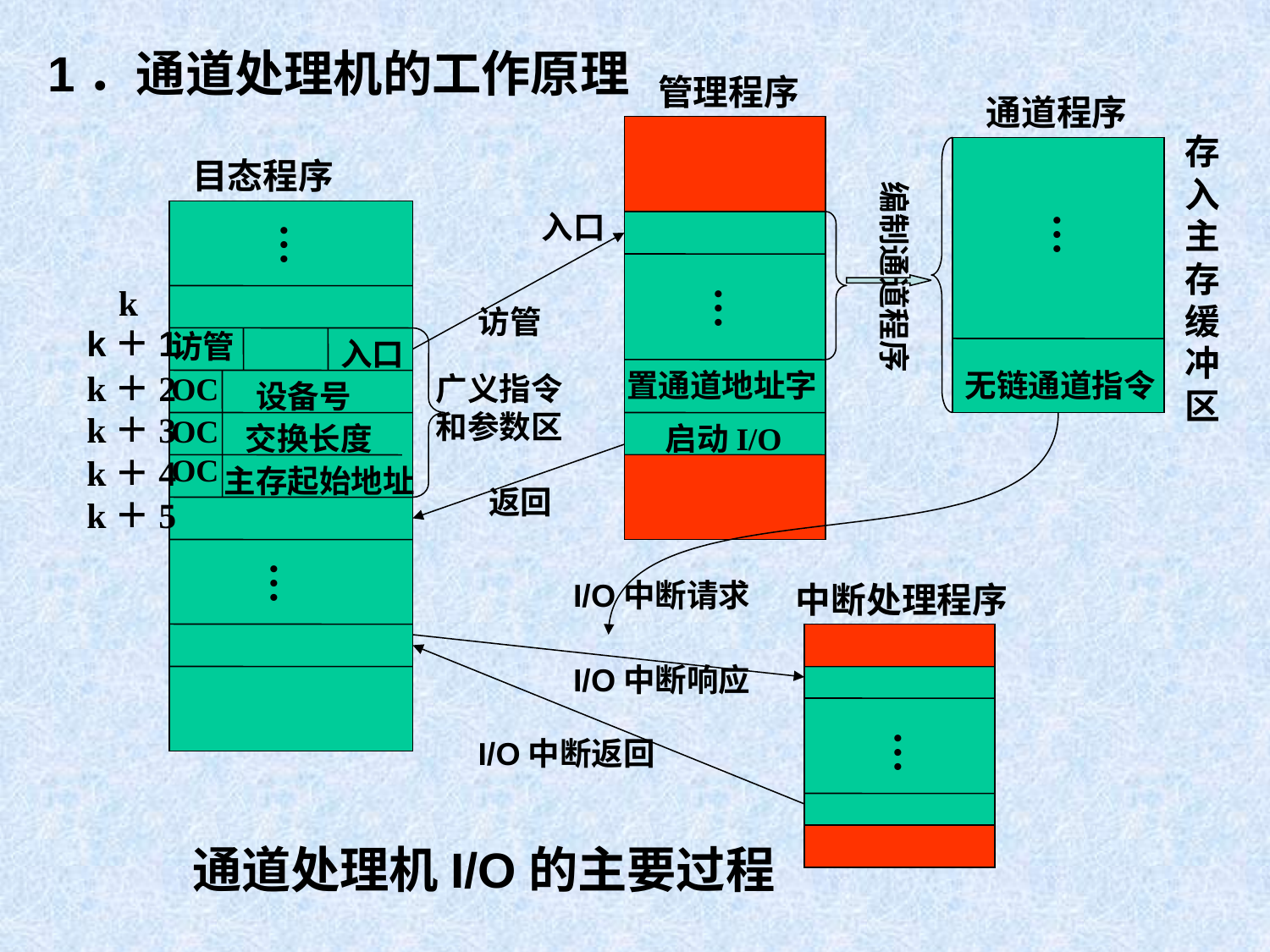

1．通道处理机的工作原理
管理程序
通道程序

存
入
主
存
缓
冲
区

目态程序
编制通道程序

入口
…
…

k
…

访管
k＋1
访管

入口

k＋2
置通道地址字

无链通道指令
OC
广义指令
和参数区

设备号
k＋3
OC

交换长度

启动I/O
k＋4
OC

主存起始地址

返回
k＋5

…
I/O中断请求
中断处理程序

I/O中断响应

…
I/O中断返回

通道处理机I/O的主要过程